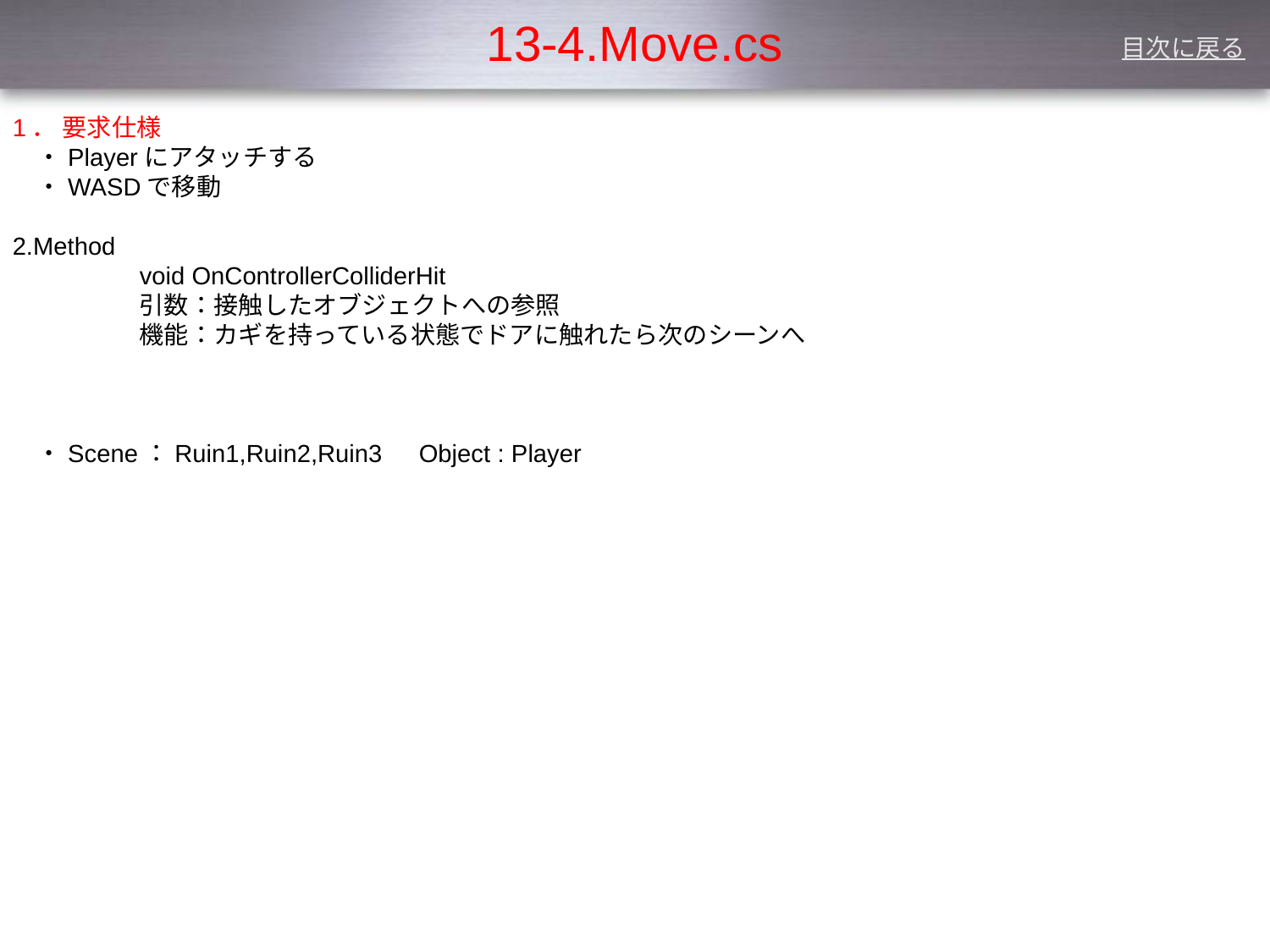

# 13-4.Move.cs
目次に戻る
1． 要求仕様
　・Playerにアタッチする
　・WASDで移動

2.Method
	void OnControllerColliderHit
	引数：接触したオブジェクトへの参照
	機能：カギを持っている状態でドアに触れたら次のシーンへ

　・Scene：Ruin1,Ruin2,Ruin3　Object : Player